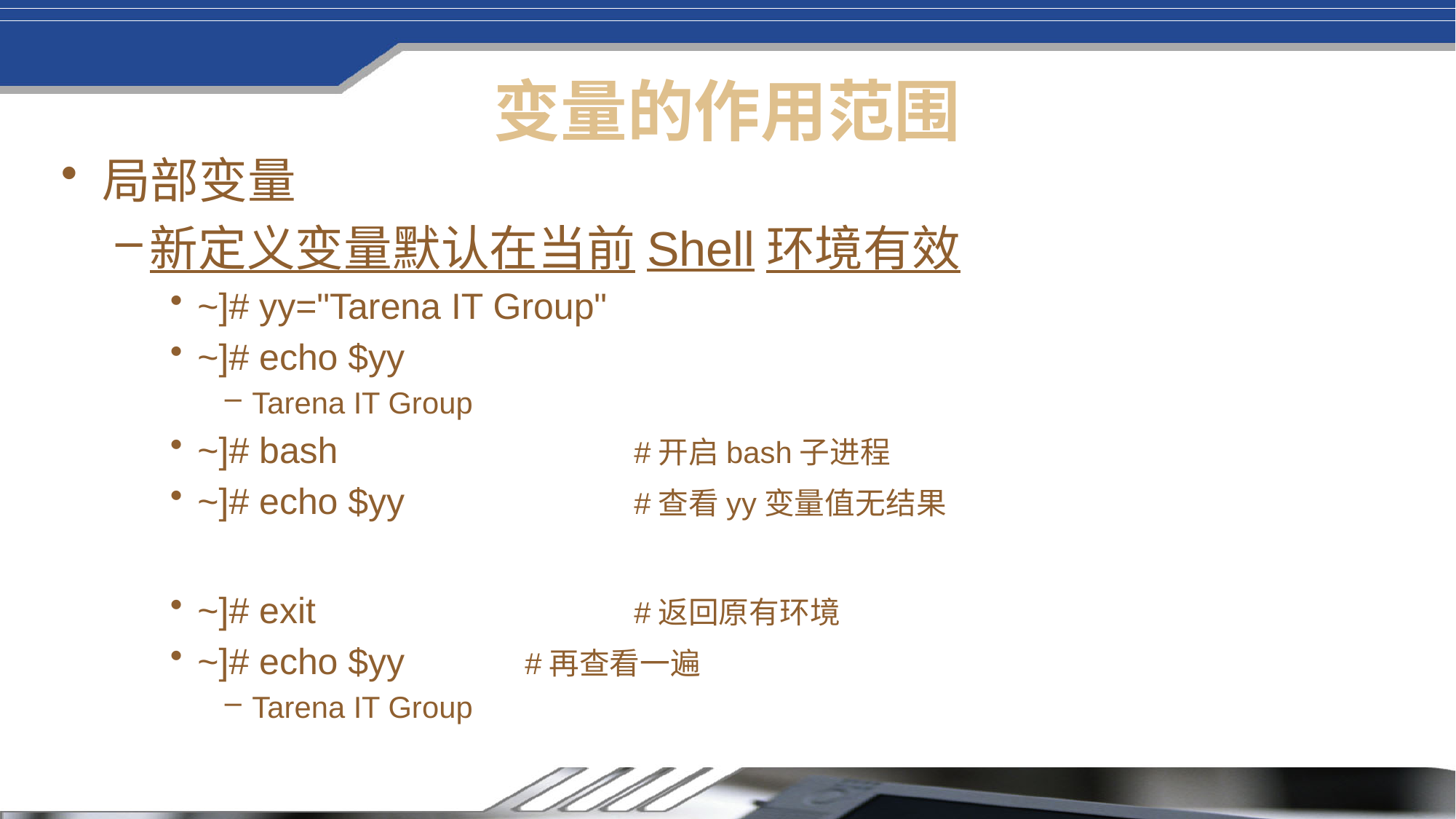

# 变量的作用范围
局部变量
新定义变量默认在当前Shell环境有效
~]# yy="Tarena IT Group"
~]# echo $yy
Tarena IT Group
~]# bash			#开启bash子进程
~]# echo $yy  		#查看yy变量值无结果

~]# exit 			#返回原有环境
~]# echo $yy		#再查看一遍
Tarena IT Group